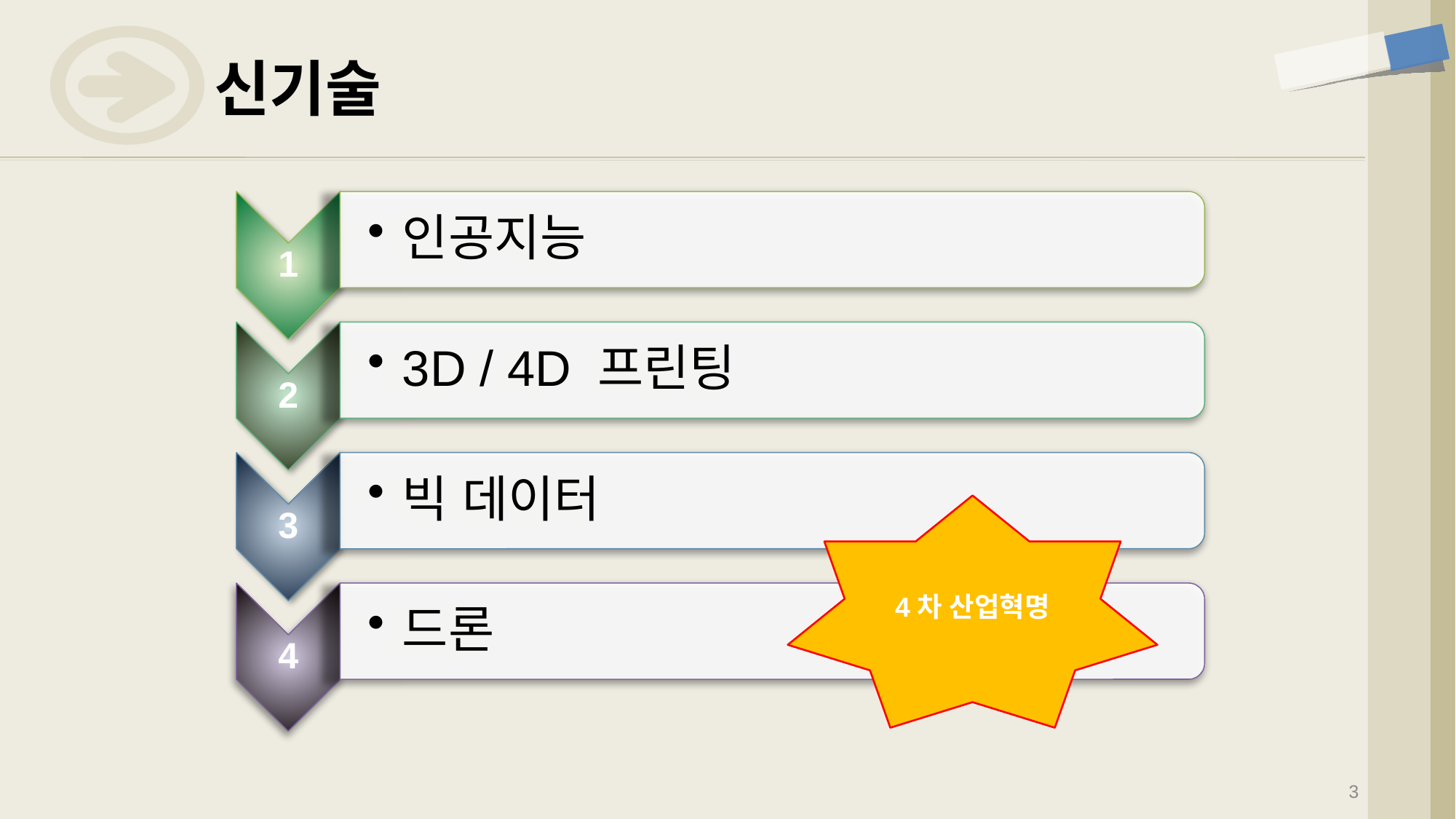

# 신기술
1
인공지능
2
3D / 4D 프린팅
3
빅 데이터
4
드론
4차 산업혁명
3